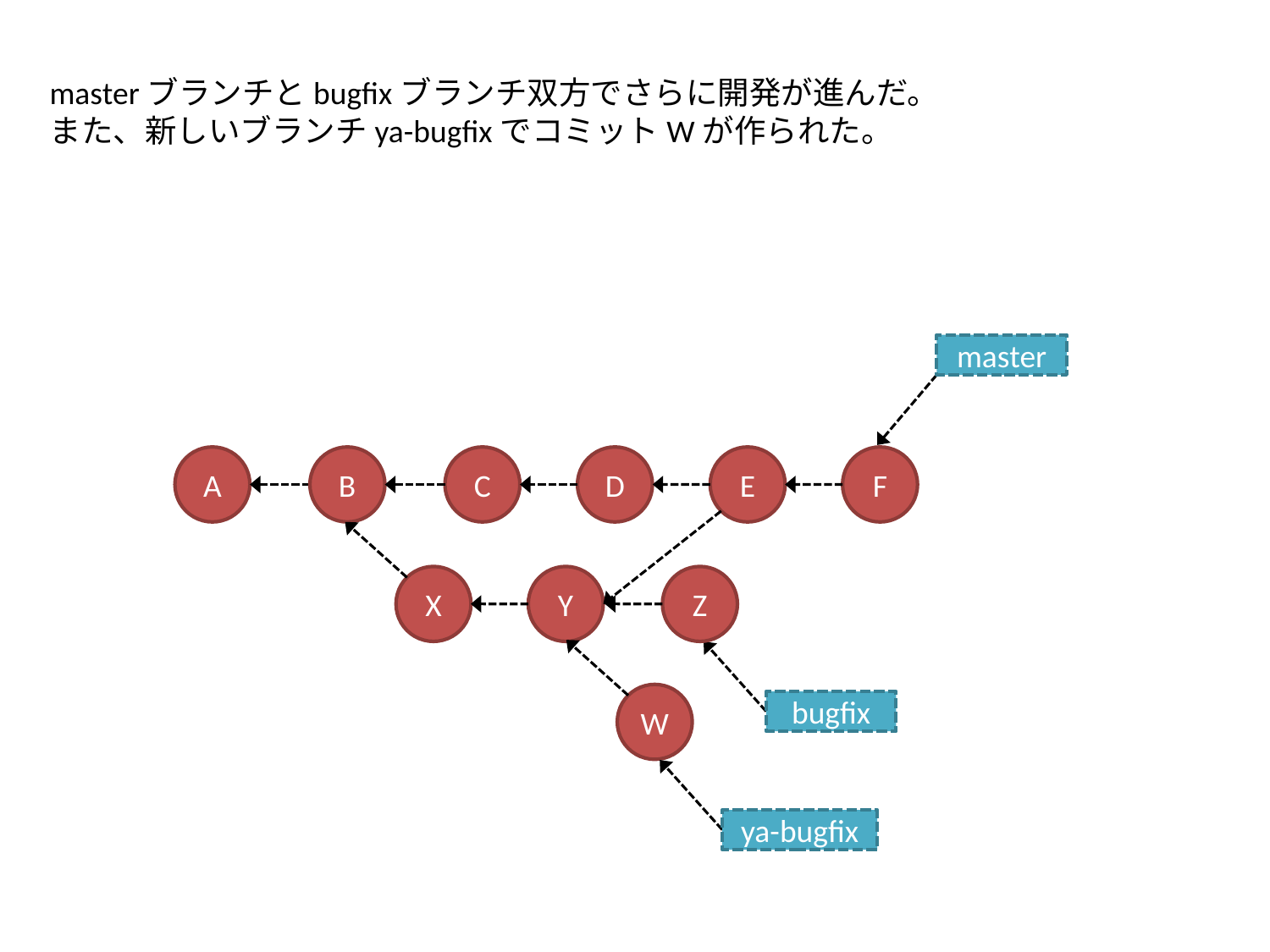

masterブランチとbugfixブランチ双方でさらに開発が進んだ。
また、新しいブランチya-bugfixでコミットWが作られた。
master
A
B
C
D
E
F
X
Y
Z
W
bugfix
ya-bugfix